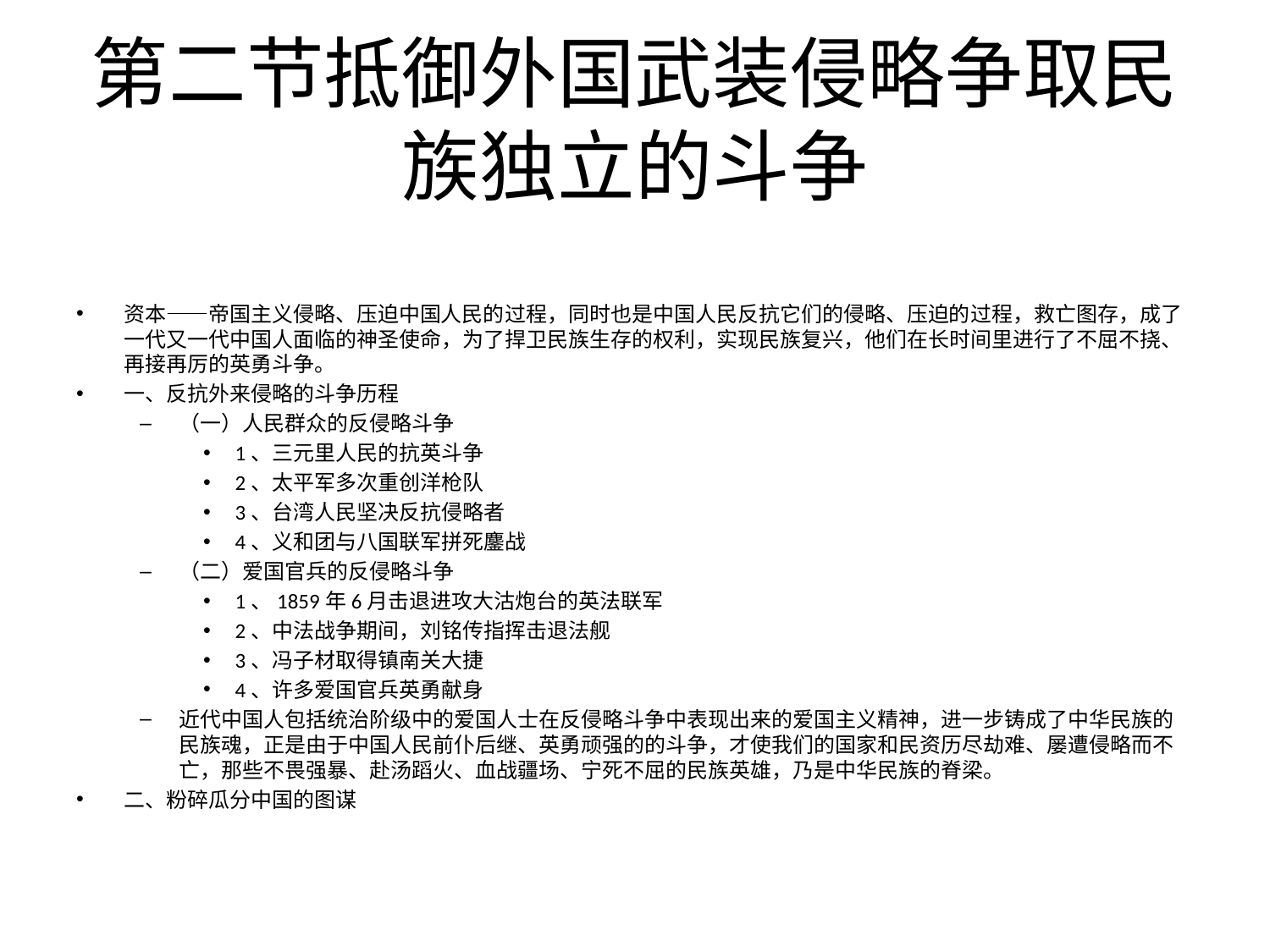

# 第二节抵御外国武装侵略争取民族独立的斗争

资本——帝国主义侵略、压迫中国人民的过程，同时也是中国人民反抗它们的侵略、压迫的过程，救亡图存，成了一代又一代中国人面临的神圣使命，为了捍卫民族生存的权利，实现民族复兴，他们在长时间里进行了不屈不挠、再接再厉的英勇斗争。
一、反抗外来侵略的斗争历程
（一）人民群众的反侵略斗争
1、三元里人民的抗英斗争
2、太平军多次重创洋枪队
3、台湾人民坚决反抗侵略者
4、义和团与八国联军拼死鏖战
（二）爱国官兵的反侵略斗争
1、1859年6月击退进攻大沽炮台的英法联军
2、中法战争期间，刘铭传指挥击退法舰
3、冯子材取得镇南关大捷
4、许多爱国官兵英勇献身
近代中国人包括统治阶级中的爱国人士在反侵略斗争中表现出来的爱国主义精神，进一步铸成了中华民族的民族魂，正是由于中国人民前仆后继、英勇顽强的的斗争，才使我们的国家和民资历尽劫难、屡遭侵略而不亡，那些不畏强暴、赴汤蹈火、血战疆场、宁死不屈的民族英雄，乃是中华民族的脊梁。
二、粉碎瓜分中国的图谋